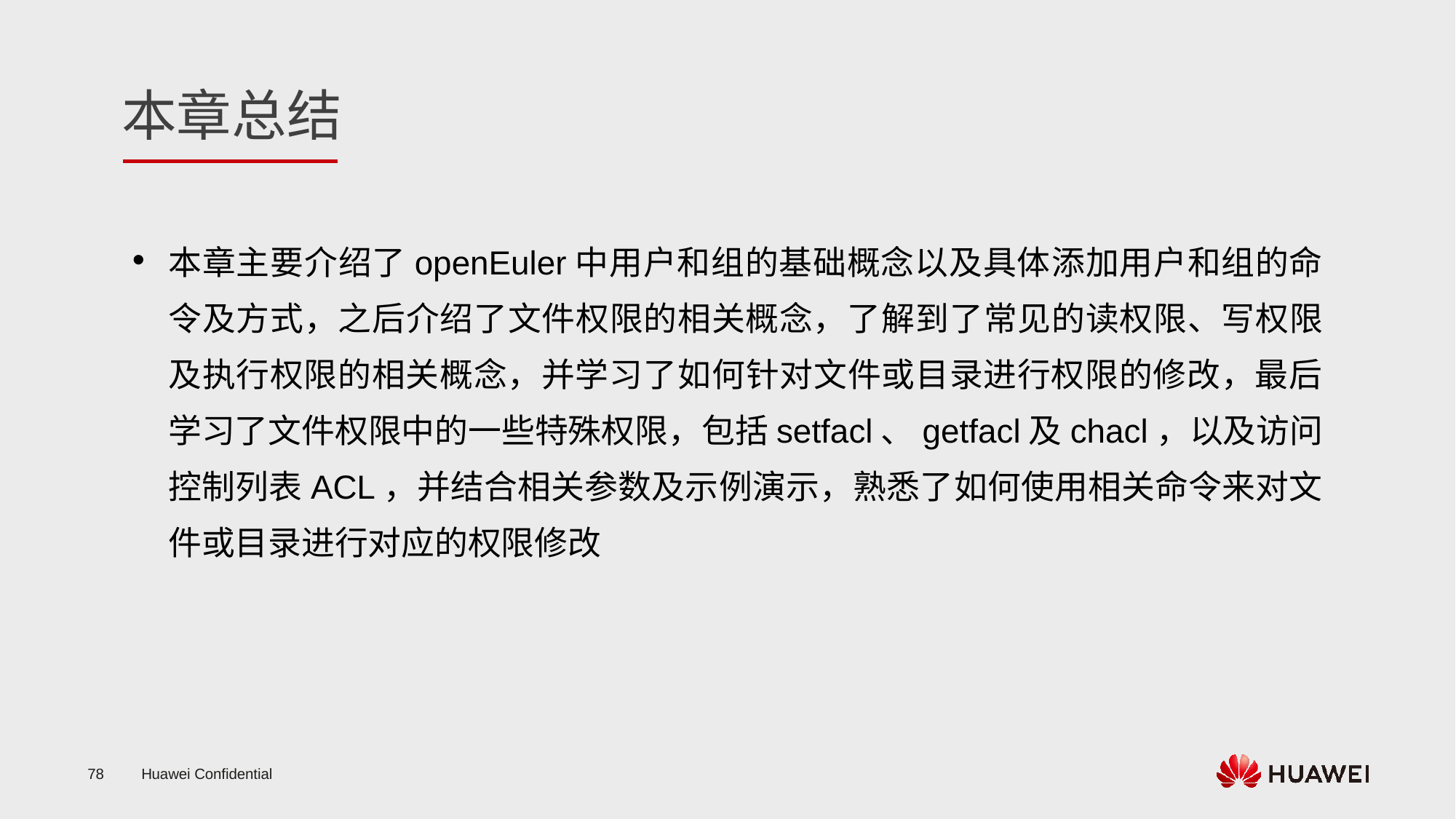

本章主要介绍了openEuler中用户和组的基础概念以及具体添加用户和组的命令及方式，之后介绍了文件权限的相关概念，了解到了常见的读权限、写权限及执行权限的相关概念，并学习了如何针对文件或目录进行权限的修改，最后学习了文件权限中的一些特殊权限，包括setfacl、getfacl及chacl，以及访问控制列表ACL，并结合相关参数及示例演示，熟悉了如何使用相关命令来对文件或目录进行对应的权限修改